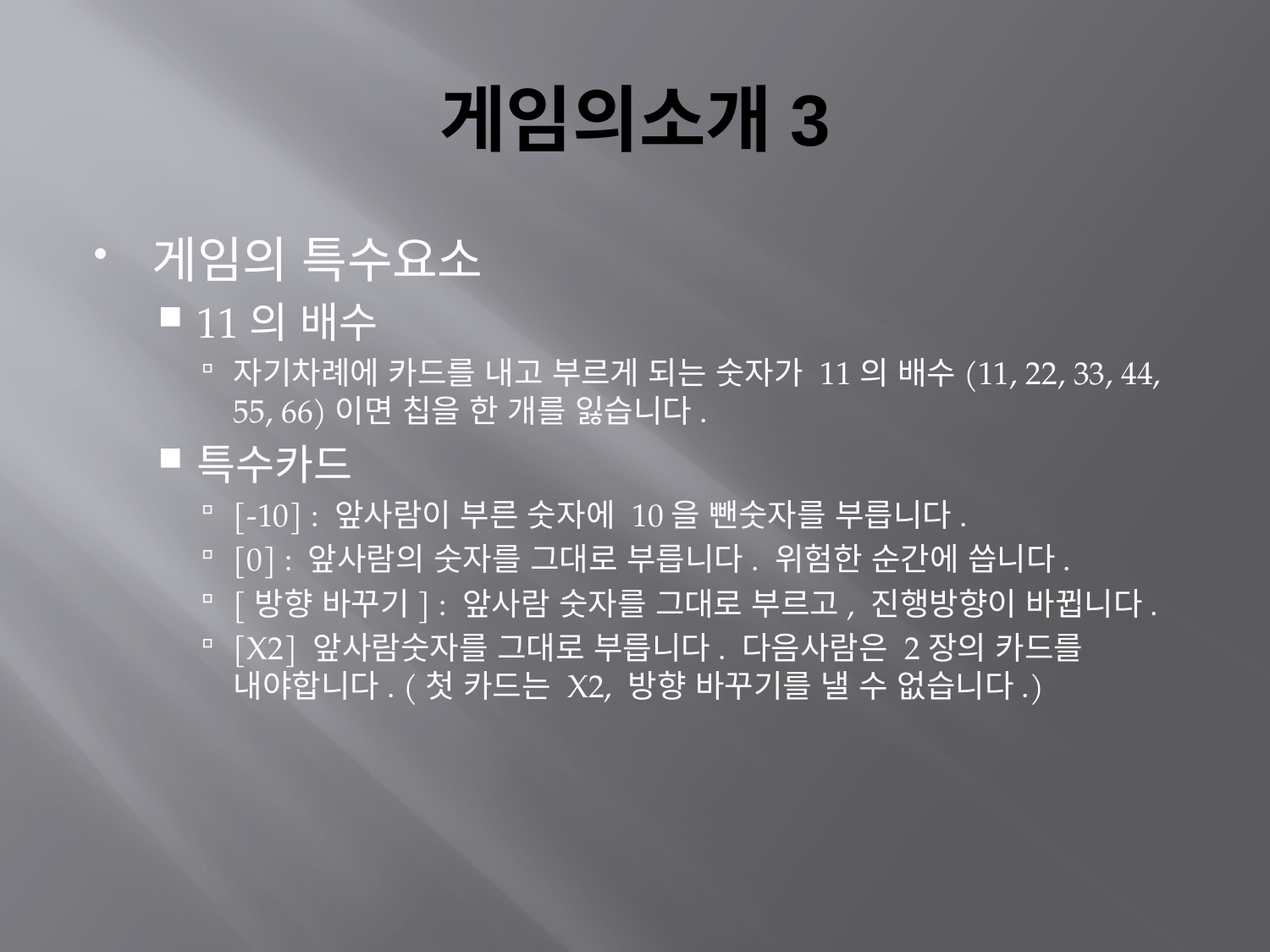

# 게임의소개3
게임의 특수요소
11의 배수
자기차례에 카드를 내고 부르게 되는 숫자가 11의 배수(11, 22, 33, 44, 55, 66)이면 칩을 한 개를 잃습니다.
특수카드
[-10] : 앞사람이 부른 숫자에 10을 뺀숫자를 부릅니다.
[0] : 앞사람의 숫자를 그대로 부릅니다. 위험한 순간에 씁니다.
[방향 바꾸기] : 앞사람 숫자를 그대로 부르고, 진행방향이 바뀝니다.
[X2] 앞사람숫자를 그대로 부릅니다. 다음사람은 2장의 카드를 내야합니다. (첫 카드는 X2, 방향 바꾸기를 낼 수 없습니다.)